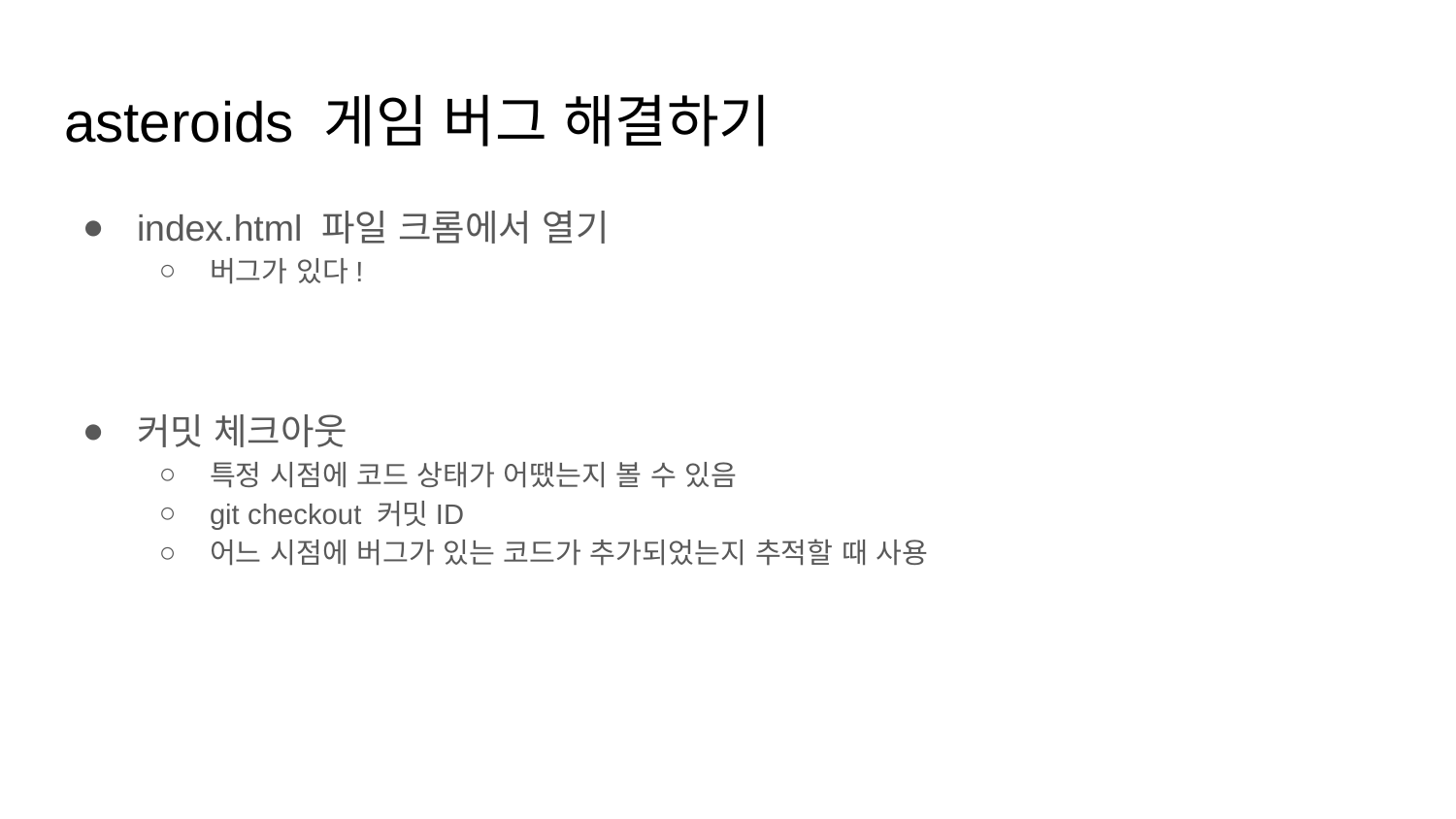

# asteroids 게임 버그 해결하기

index.html 파일 크롬에서 열기
버그가 있다!

커밋 체크아웃
특정 시점에 코드 상태가 어땠는지 볼 수 있음
git checkout 커밋ID
어느 시점에 버그가 있는 코드가 추가되었는지 추적할 때 사용